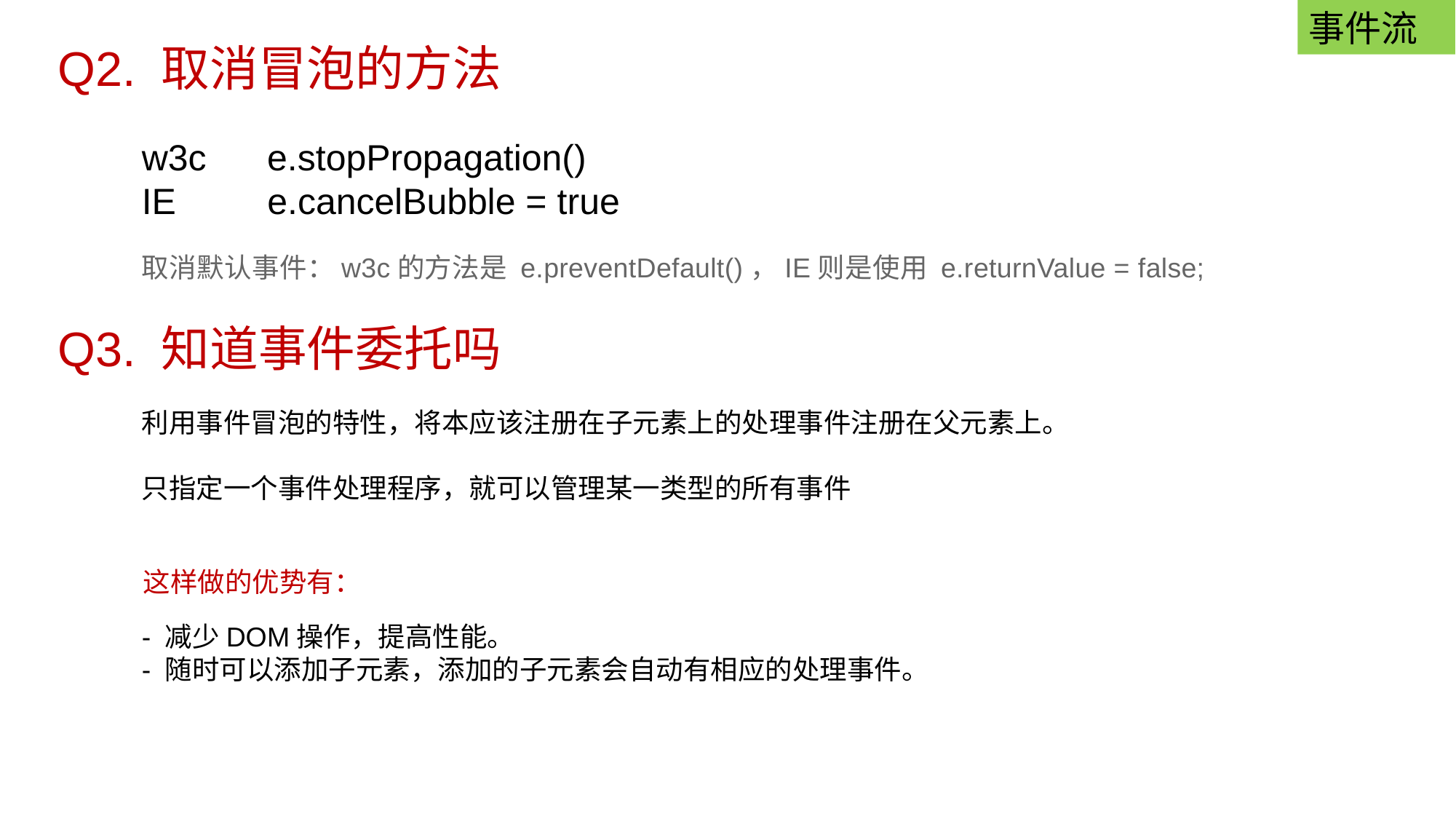

事件流
Q2. 取消冒泡的方法
w3c      e.stopPropagation()
IE         e.cancelBubble = true
取消默认事件：w3c的方法是 e.preventDefault()，IE则是使用 e.returnValue = false;
Q3. 知道事件委托吗
利用事件冒泡的特性，将本应该注册在子元素上的处理事件注册在父元素上。

只指定一个事件处理程序，就可以管理某一类型的所有事件
这样做的优势有：
- 减少DOM操作，提高性能。
- 随时可以添加子元素，添加的子元素会自动有相应的处理事件。